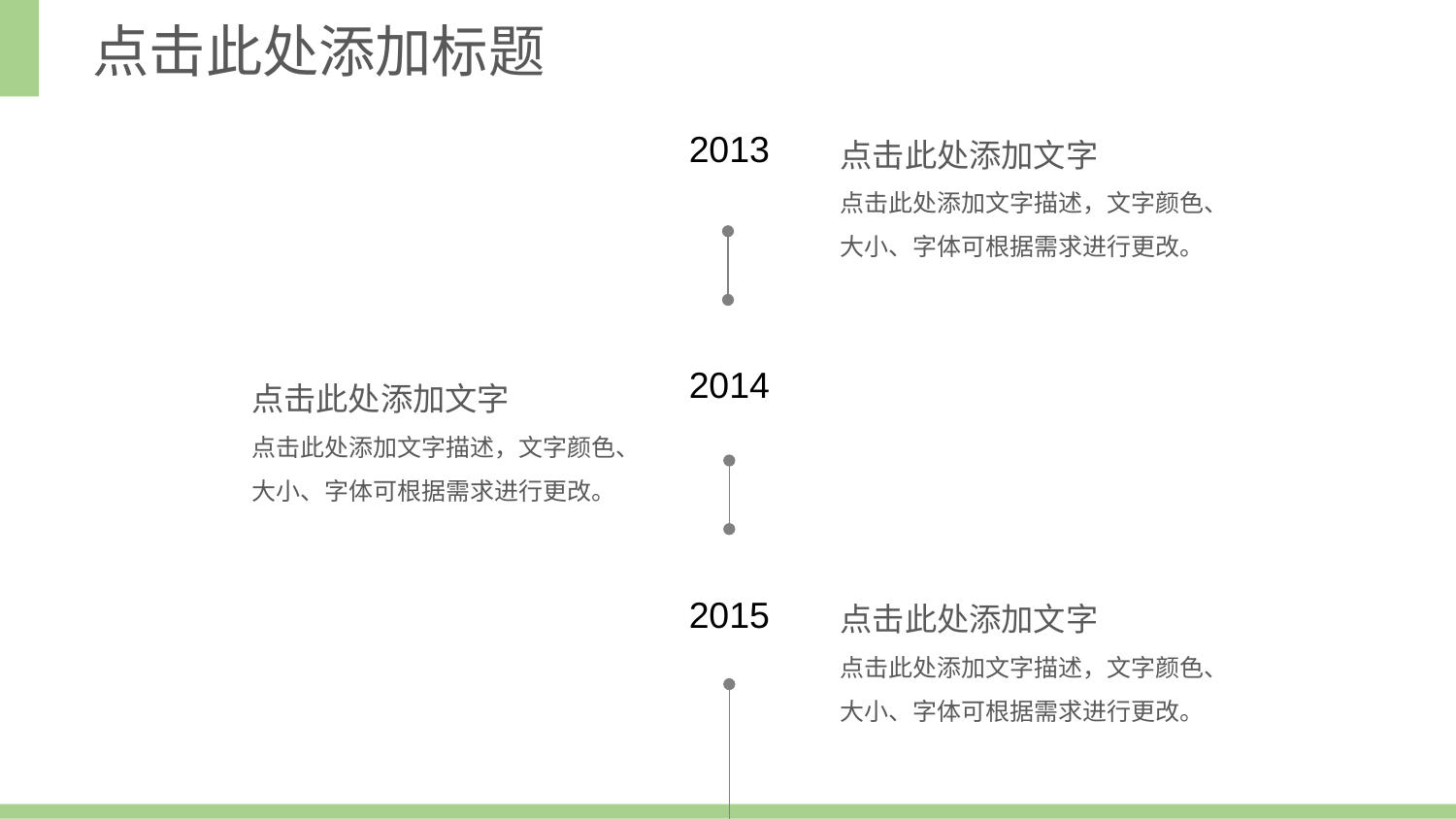

点击此处添加标题
点击此处添加文字
点击此处添加文字描述，文字颜色、大小、字体可根据需求进行更改。
2013
点击此处添加文字
点击此处添加文字描述，文字颜色、大小、字体可根据需求进行更改。
2014
点击此处添加文字
点击此处添加文字描述，文字颜色、大小、字体可根据需求进行更改。
2015